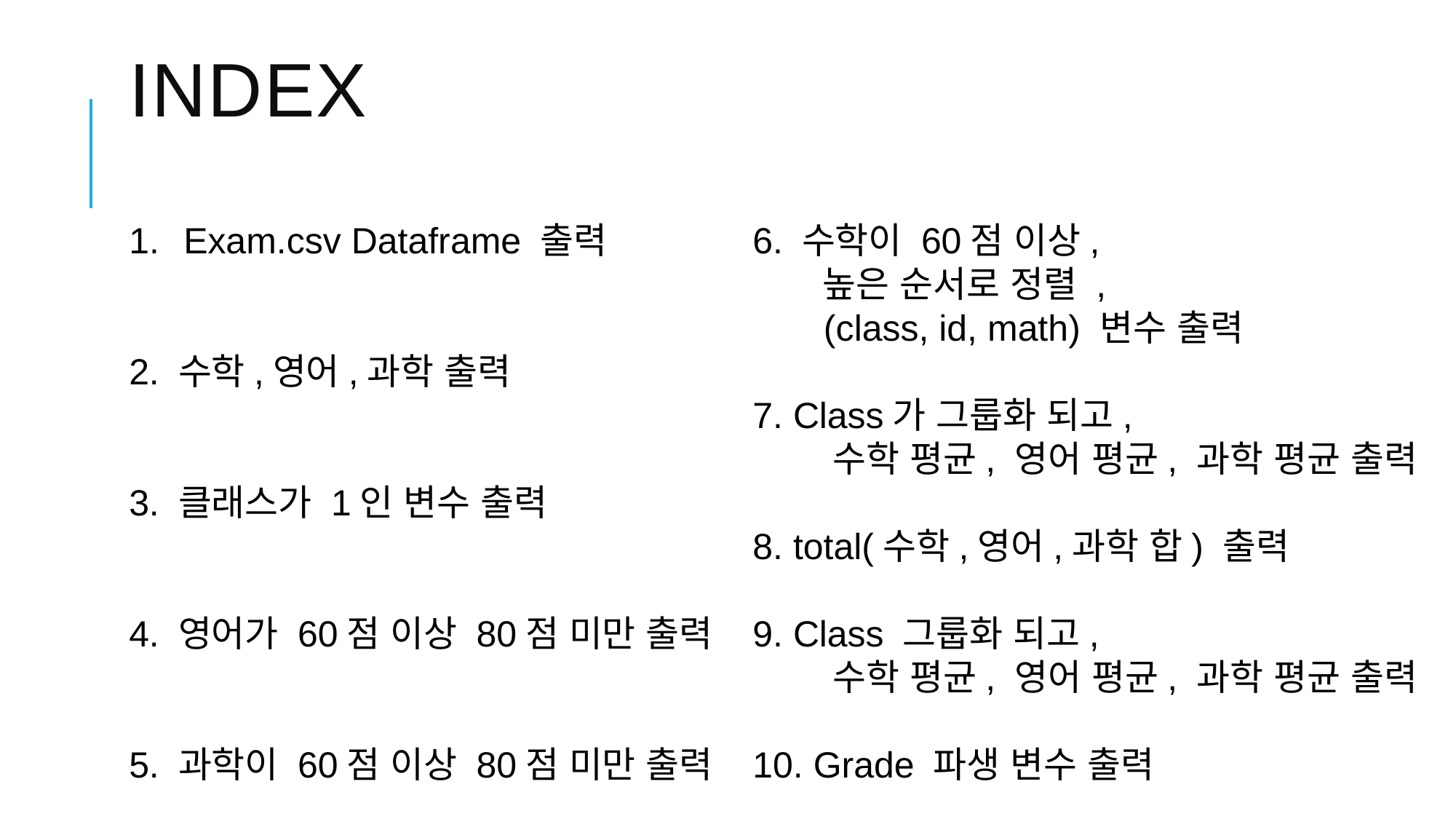

# INDEX
Exam.csv Dataframe 출력

2. 수학,영어,과학 출력

3. 클래스가 1인 변수 출력

4. 영어가 60점 이상 80점 미만 출력

5. 과학이 60점 이상 80점 미만 출력
6. 수학이 60점 이상,
      높은 순서로 정렬 ,
       (class, id, math) 변수 출력

7. Class가 그룹화 되고,
       수학 평균, 영어 평균, 과학 평균 출력

8. total(수학,영어,과학 합) 출력

9. Class 그룹화 되고,
       수학 평균, 영어 평균, 과학 평균 출력

10. Grade 파생 변수 출력